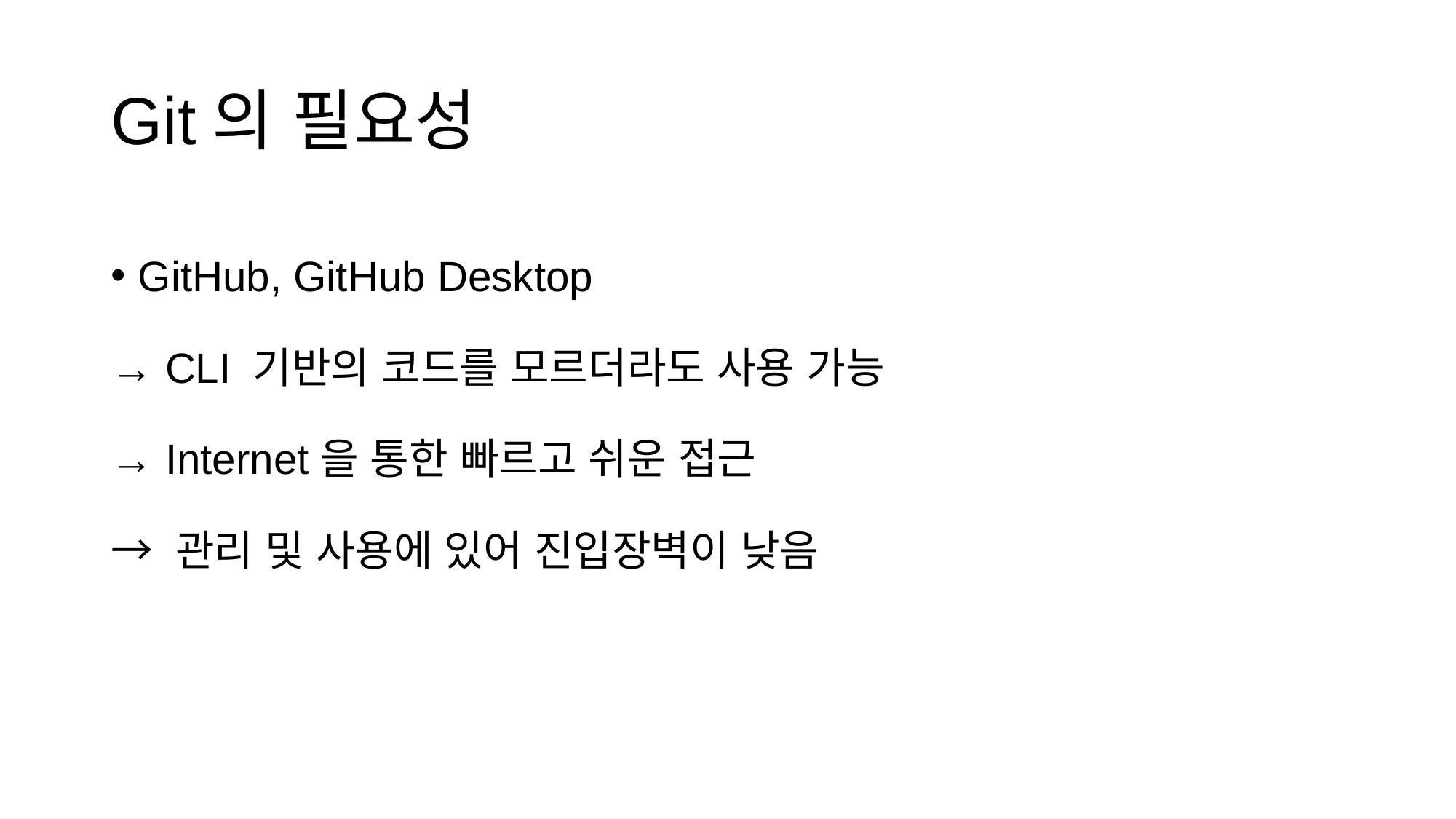

# Git의 필요성
GitHub, GitHub Desktop
→ CLI 기반의 코드를 모르더라도 사용 가능
→ Internet을 통한 빠르고 쉬운 접근
→ 관리 및 사용에 있어 진입장벽이 낮음